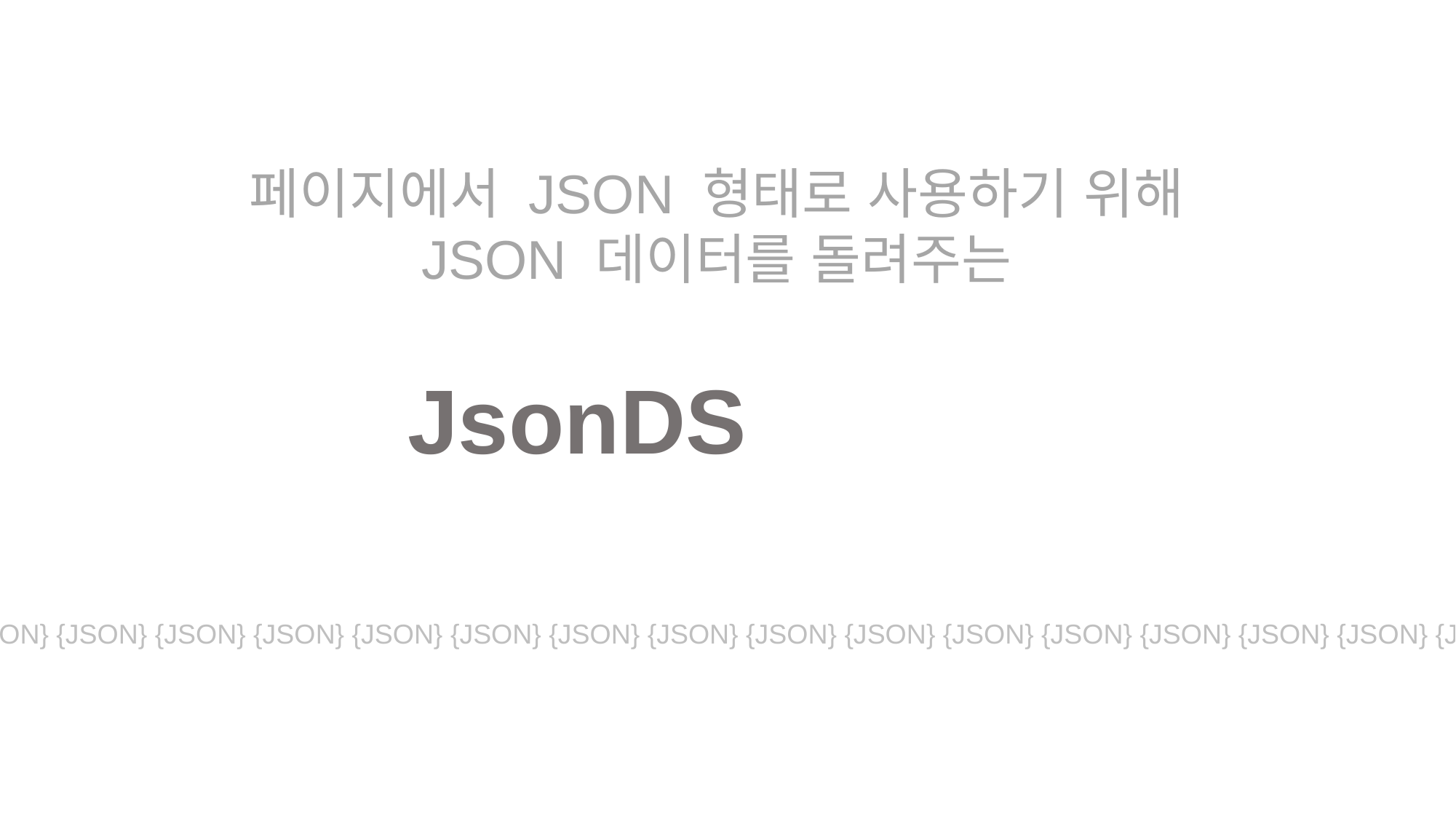

페이지에서 JSON 형태로 사용하기 위해
JSON 데이터를 돌려주는
JsonDS
{JSON} {JSON} {JSON} {JSON} {JSON} {JSON} {JSON} {JSON} {JSON} {JSON} {JSON} {JSON} {JSON} {JSON} {JSON} {JSON} {JSON} {JSON} {JSON}